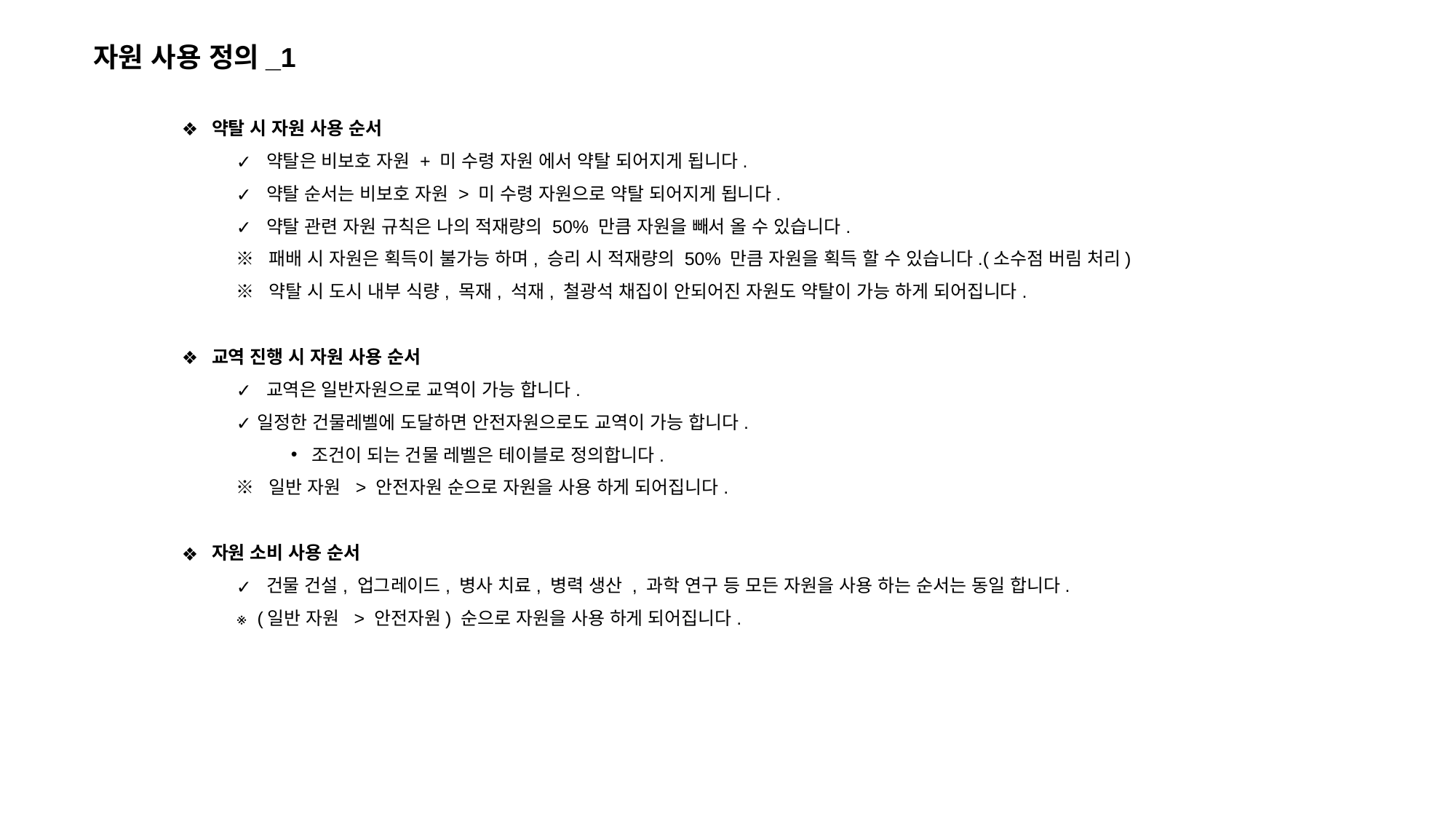

자원 사용 정의_1

 약탈 시 자원 사용 순서
 약탈은 비보호 자원 + 미 수령 자원 에서 약탈 되어지게 됩니다.
 약탈 순서는 비보호 자원 > 미 수령 자원으로 약탈 되어지게 됩니다.
 약탈 관련 자원 규칙은 나의 적재량의 50% 만큼 자원을 빼서 올 수 있습니다.
※  패배 시 자원은 획득이 불가능 하며, 승리 시 적재량의 50% 만큼 자원을 획득 할 수 있습니다.(소수점 버림 처리)
※  약탈 시 도시 내부 식량, 목재, 석재, 철광석 채집이 안되어진 자원도 약탈이 가능 하게 되어집니다.

 교역 진행 시 자원 사용 순서
 교역은 일반자원으로 교역이 가능 합니다.
일정한 건물레벨에 도달하면 안전자원으로도 교역이 가능 합니다.
조건이 되는 건물 레벨은 테이블로 정의합니다.
※  일반 자원  > 안전자원 순으로 자원을 사용 하게 되어집니다.

 자원 소비 사용 순서
 건물 건설, 업그레이드, 병사 치료, 병력 생산 , 과학 연구 등 모든 자원을 사용 하는 순서는 동일 합니다.
※  (일반 자원  > 안전자원) 순으로 자원을 사용 하게 되어집니다.